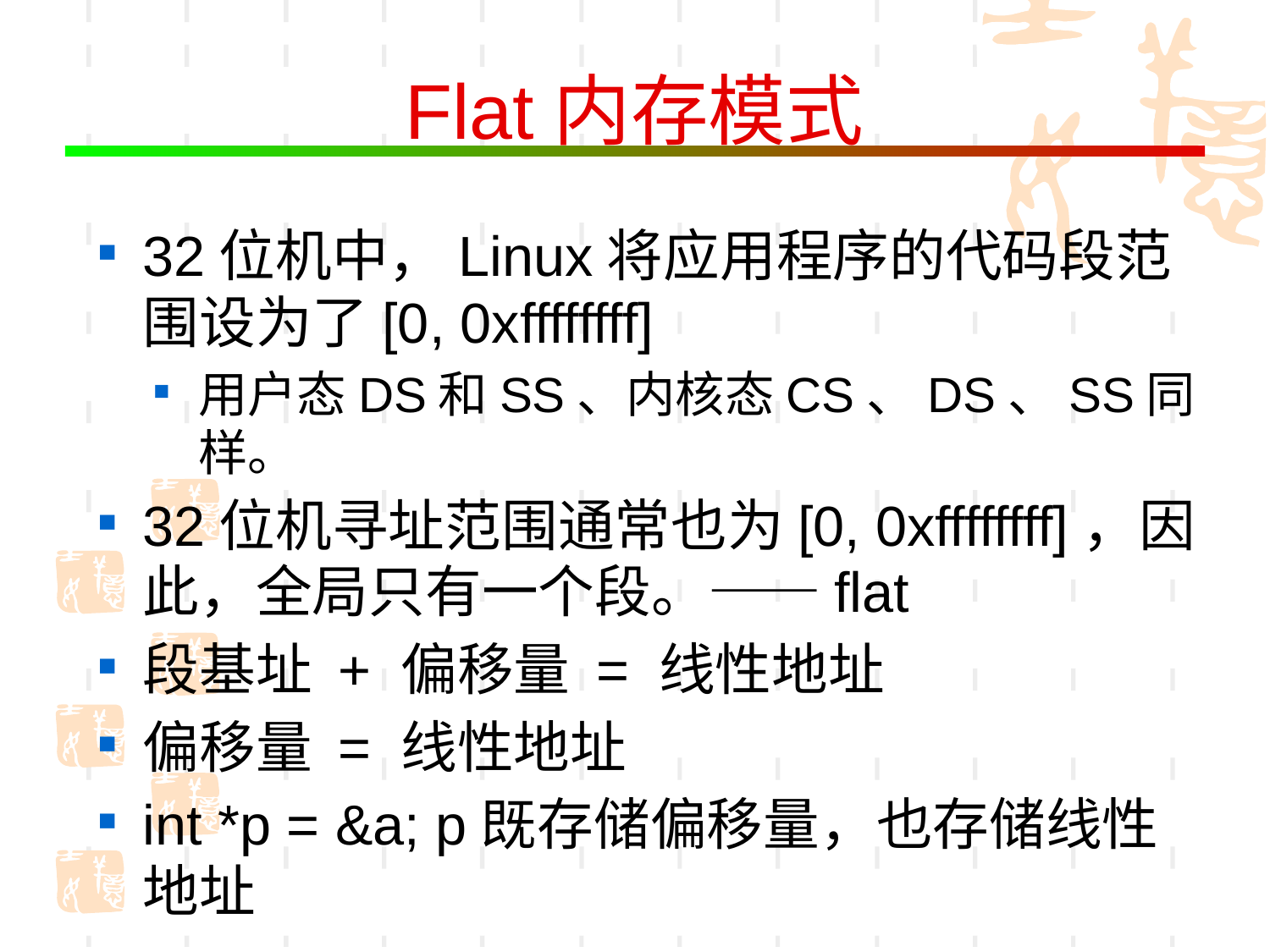

# Flat内存模式
32位机中，Linux将应用程序的代码段范围设为了[0, 0xffffffff]
用户态DS和SS、内核态CS、DS、SS同样。
32位机寻址范围通常也为[0, 0xffffffff]，因此，全局只有一个段。——flat
段基址 + 偏移量 = 线性地址
偏移量 = 线性地址
int *p = &a; p既存储偏移量，也存储线性地址